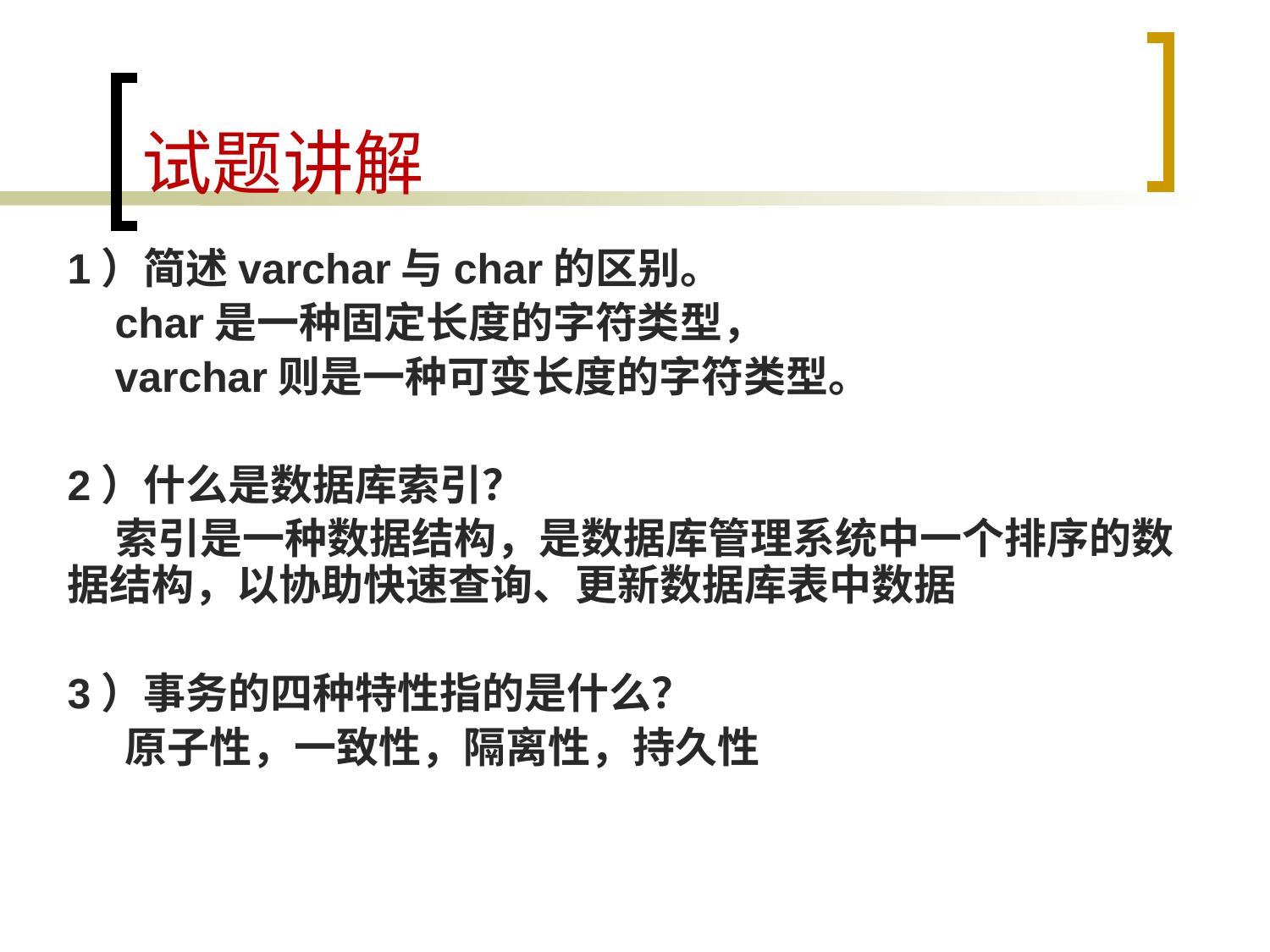

# 试题讲解
1）简述varchar与char的区别。
    char是一种固定长度的字符类型，
    varchar则是一种可变长度的字符类型。

2）什么是数据库索引？
    索引是一种数据结构，是数据库管理系统中一个排序的数据结构，以协助快速查询、更新数据库表中数据

3）事务的四种特性指的是什么？
     原子性，一致性，隔离性，持久性